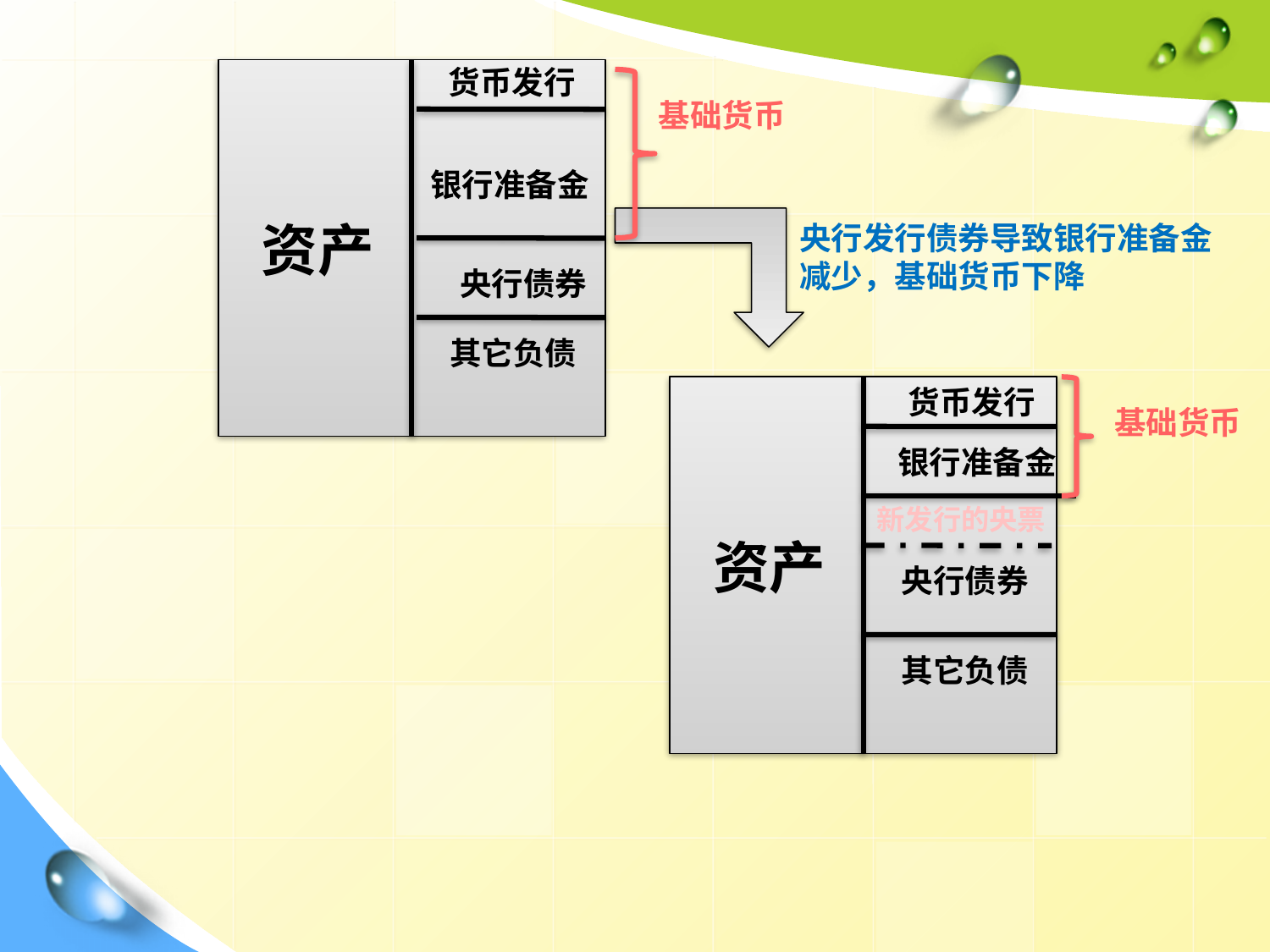

货币发行

基础货币
银行准备金
资产

央行发行债券导致银行准备金减少，基础货币下降
央行债券
其它负债
货币发行

基础货币
  银行准备金
新发行的央票
资产
央行债券
其它负债